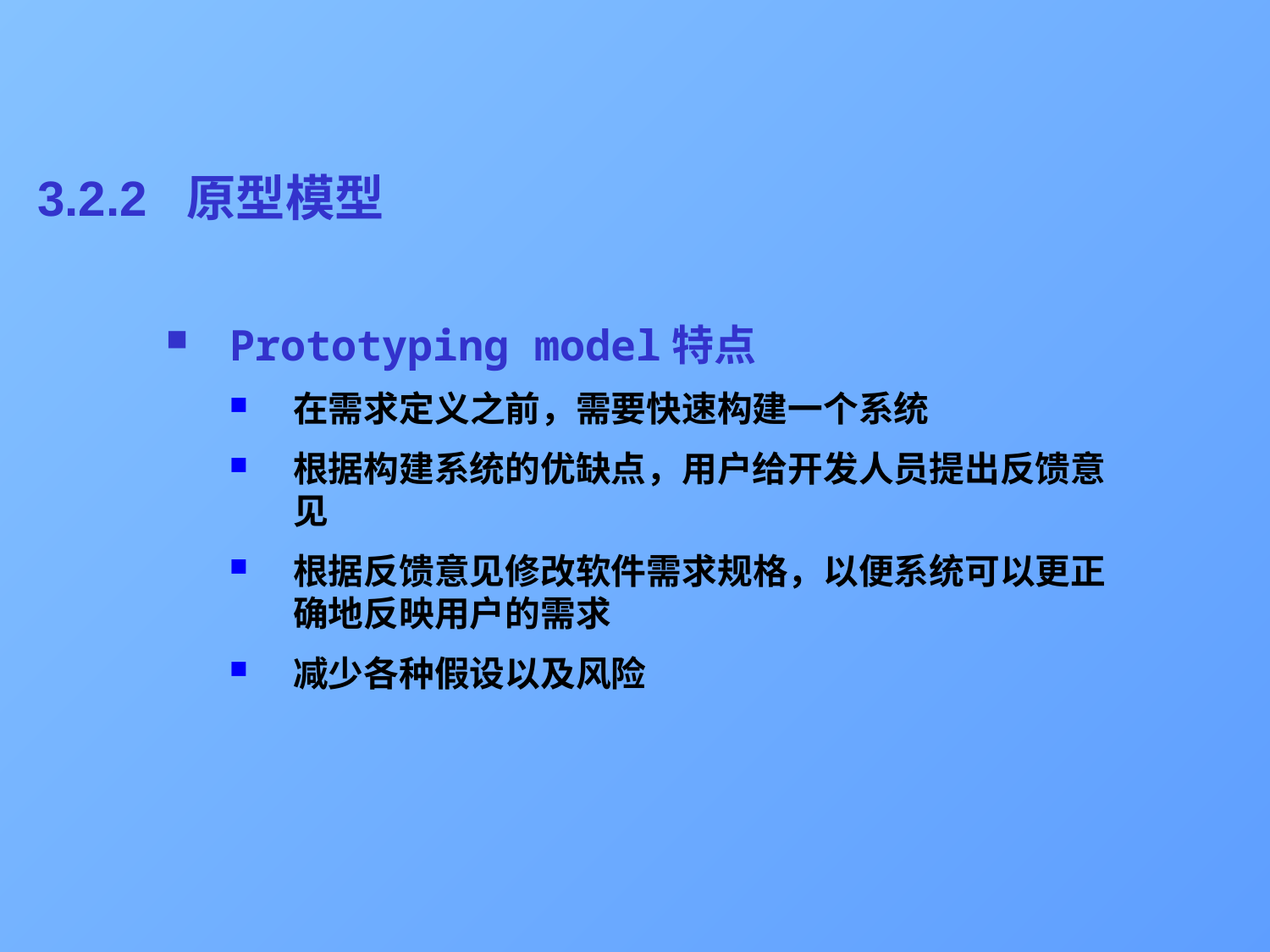

# 3.2.2  原型模型
Prototyping model特点
在需求定义之前，需要快速构建一个系统
根据构建系统的优缺点，用户给开发人员提出反馈意见
根据反馈意见修改软件需求规格，以便系统可以更正确地反映用户的需求
减少各种假设以及风险